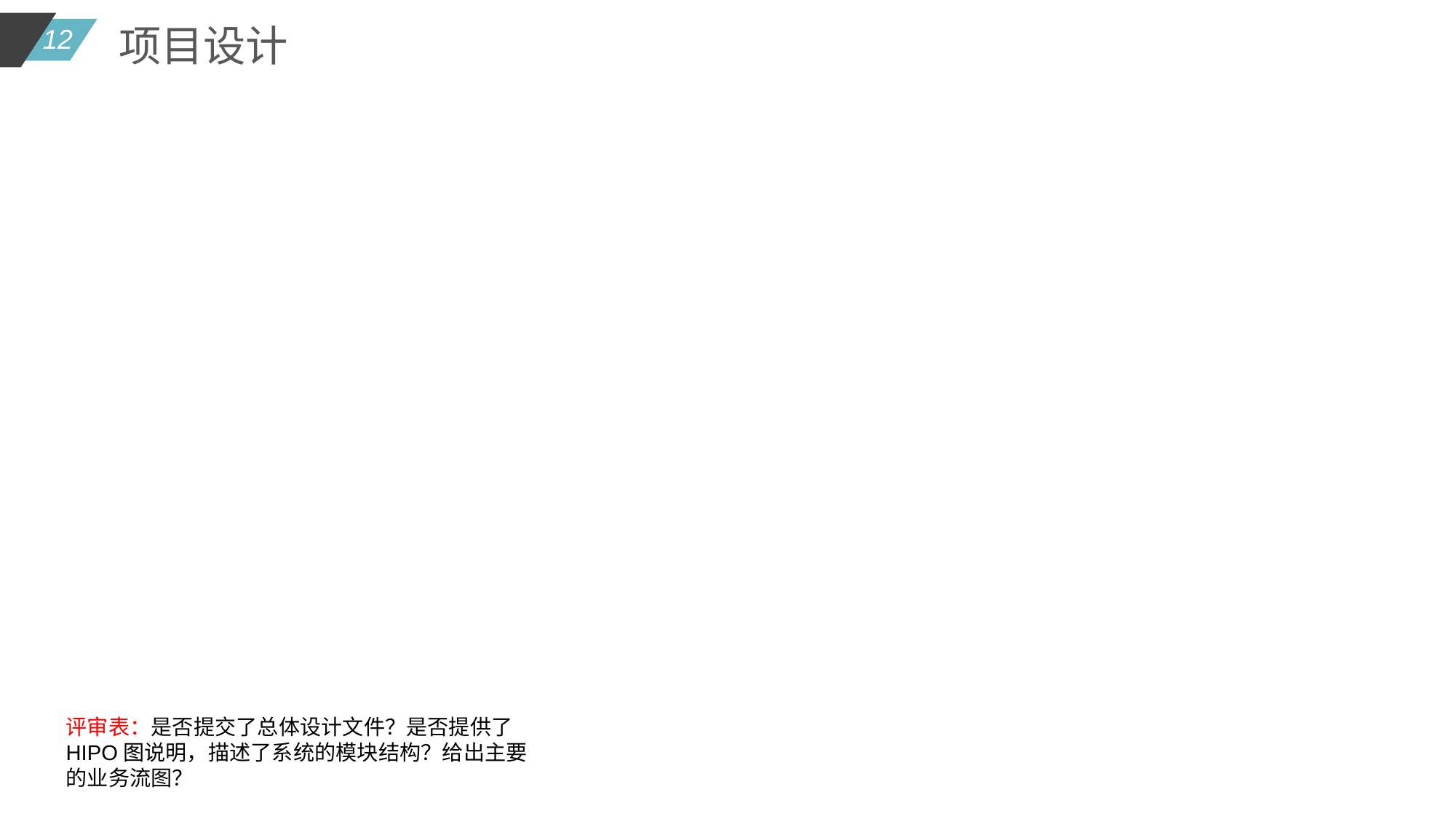

项目设计
评审表：是否提交了总体设计文件？是否提供了HIPO图说明，描述了系统的模块结构？给出主要的业务流图？